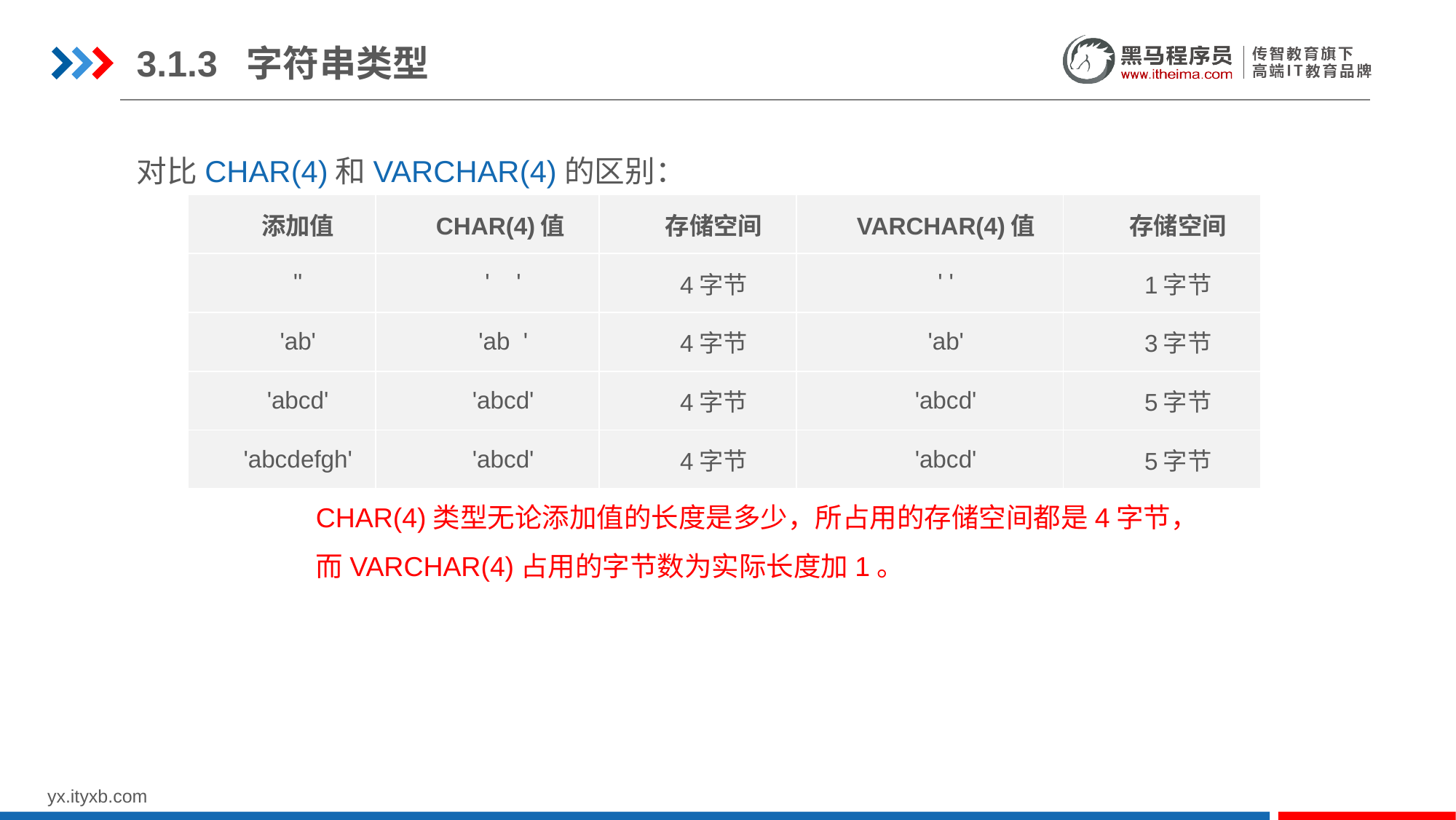

3.1.3  字符串类型
对比CHAR(4)和VARCHAR(4)的区别：
| 添加值 | CHAR(4)值 | 存储空间 | VARCHAR(4)值 | 存储空间 |
| --- | --- | --- | --- | --- |
| '' | ' ' | 4字节 | ' ' | 1字节 |
| 'ab' | 'ab ' | 4字节 | 'ab' | 3字节 |
| 'abcd' | 'abcd' | 4字节 | 'abcd' | 5字节 |
| 'abcdefgh' | 'abcd' | 4字节 | 'abcd' | 5字节 |
CHAR(4)类型无论添加值的长度是多少，所占用的存储空间都是4字节，而VARCHAR(4)占用的字节数为实际长度加1。